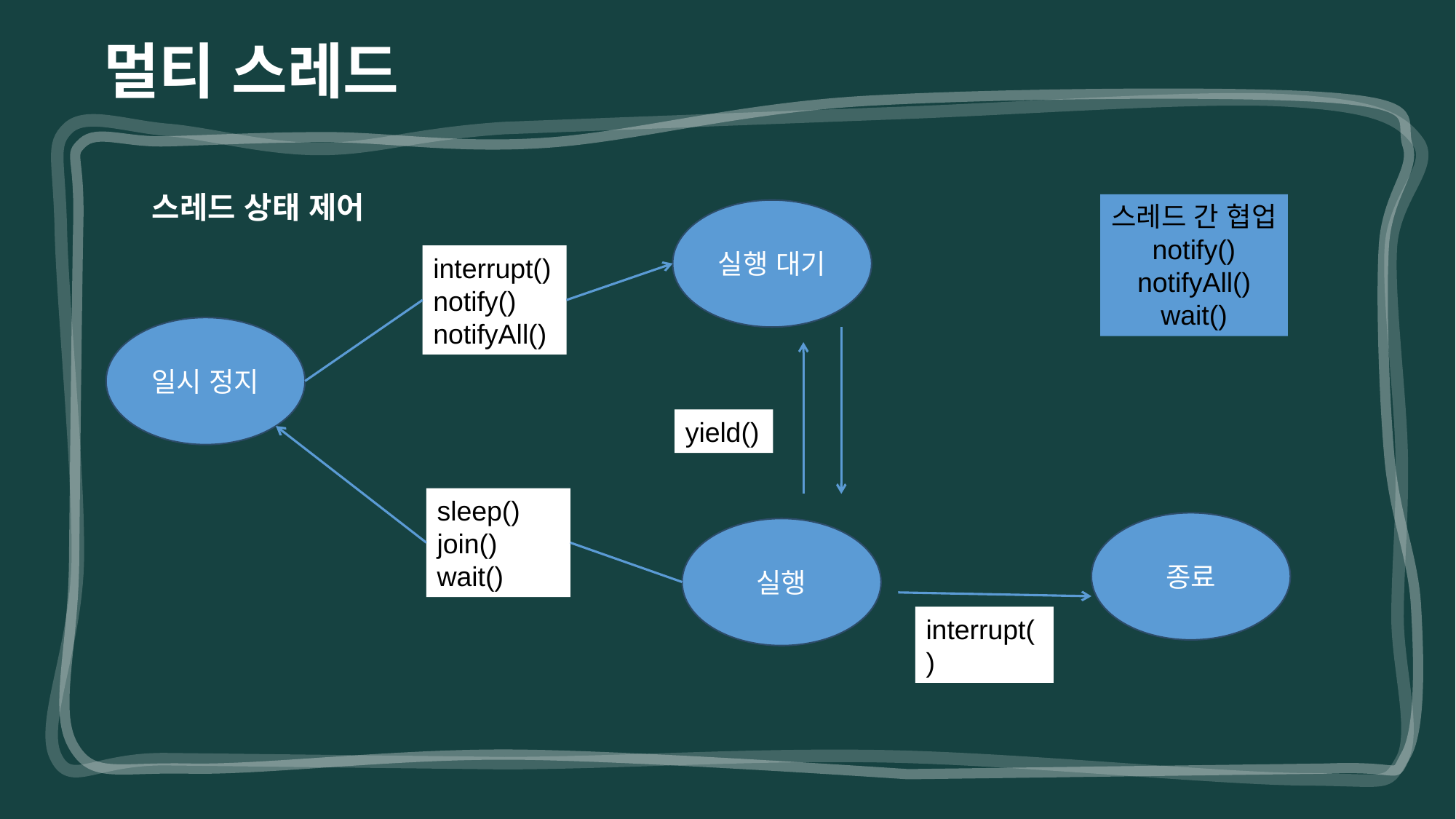

멀티 스레드

스레드 상태 제어
스레드 간 협업
notify()
notifyAll()
wait()
실행 대기
interrupt()
notify()
notifyAll()
일시 정지
yield()
sleep()
join()
wait()
종료
실행
interrupt()